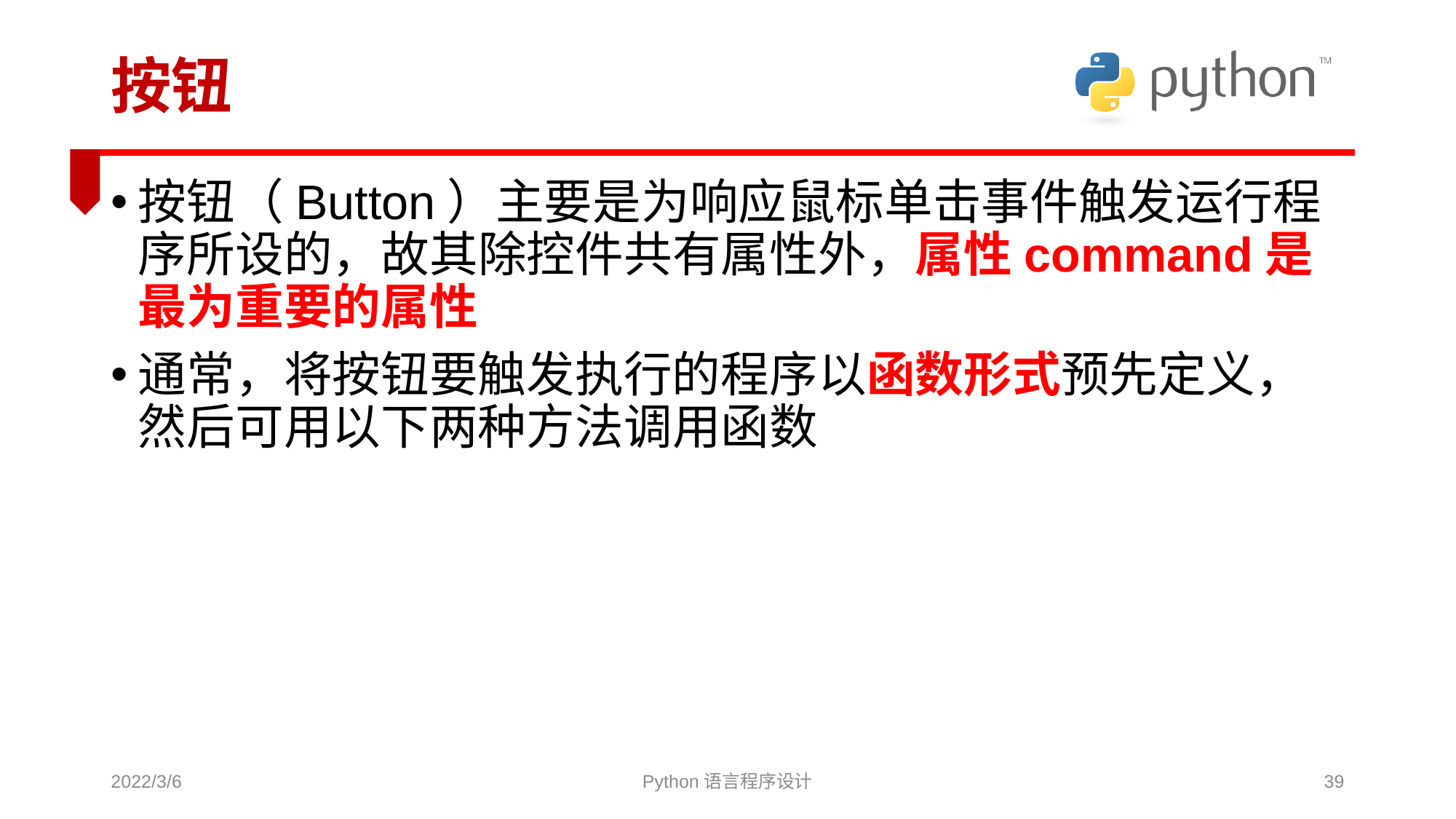

# 按钮
按钮（Button）主要是为响应鼠标单击事件触发运行程序所设的，故其除控件共有属性外，属性command是最为重要的属性
通常，将按钮要触发执行的程序以函数形式预先定义，然后可用以下两种方法调用函数
2022/3/6
Python语言程序设计
39